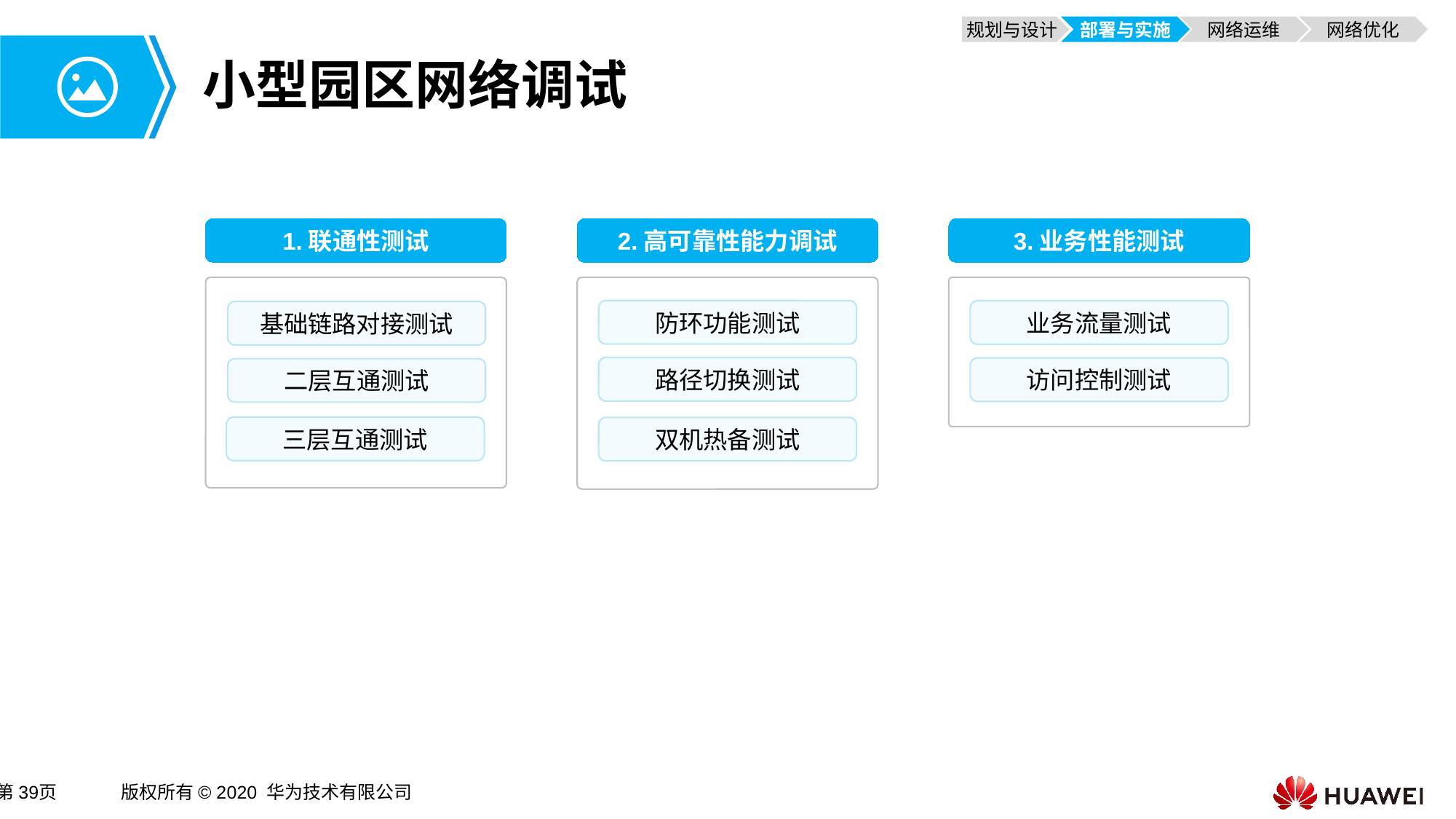

规划与设计
部署与实施
网络运维
网络优化
# 小型园区网络调试
1.联通性测试
2.高可靠性能力调试
3.业务性能测试

防环功能测试
业务流量测试
基础链路对接测试
路径切换测试
访问控制测试
二层互通测试
三层互通测试
双机热备测试